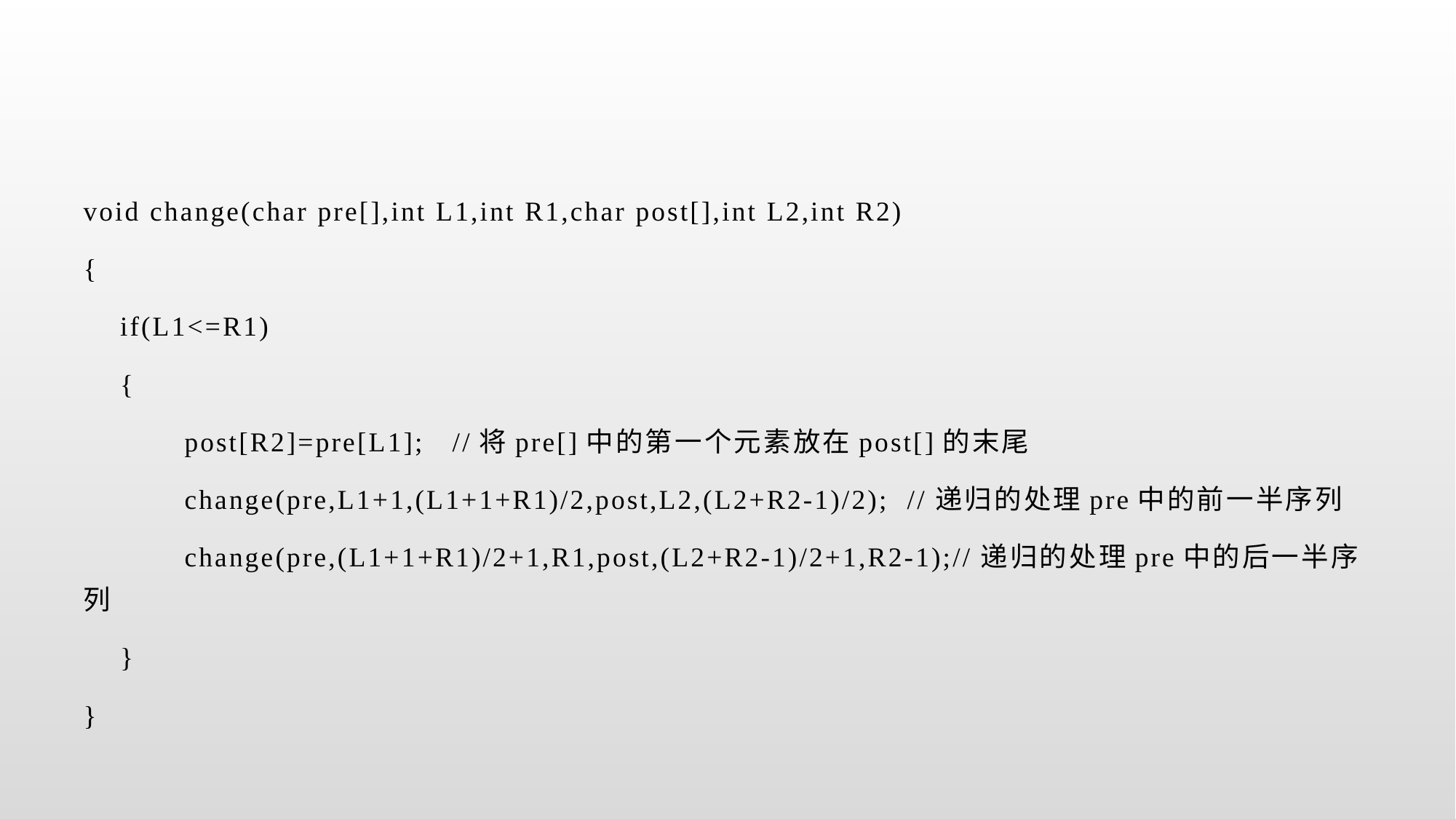

void change(char pre[],int L1,int R1,char post[],int L2,int R2)
{
    if(L1<=R1)
    {
           post[R2]=pre[L1];   //将pre[]中的第一个元素放在post[]的末尾
           change(pre,L1+1,(L1+1+R1)/2,post,L2,(L2+R2-1)/2);  //递归的处理pre中的前一半序列
           change(pre,(L1+1+R1)/2+1,R1,post,(L2+R2-1)/2+1,R2-1);//递归的处理pre中的后一半序列
    }
}